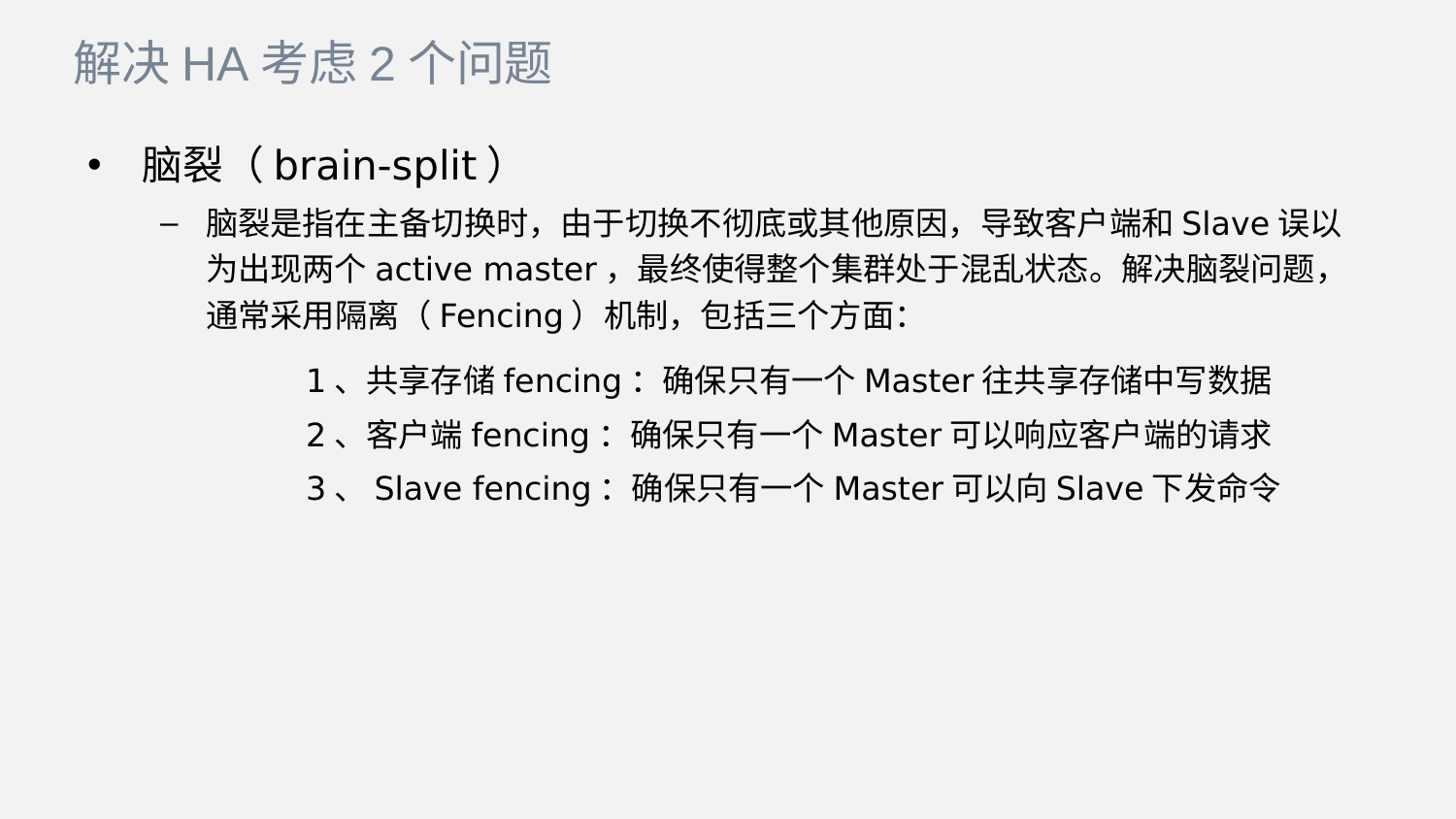

解决HA考虑2个问题
脑裂（brain-split）
脑裂是指在主备切换时，由于切换不彻底或其他原因，导致客户端和Slave误以为出现两个active master，最终使得整个集群处于混乱状态。解决脑裂问题，通常采用隔离（Fencing）机制，包括三个方面：
	1、共享存储fencing：确保只有一个Master往共享存储中写数据
	2、客户端fencing：确保只有一个Master可以响应客户端的请求
	3、Slave fencing：确保只有一个Master可以向Slave下发命令